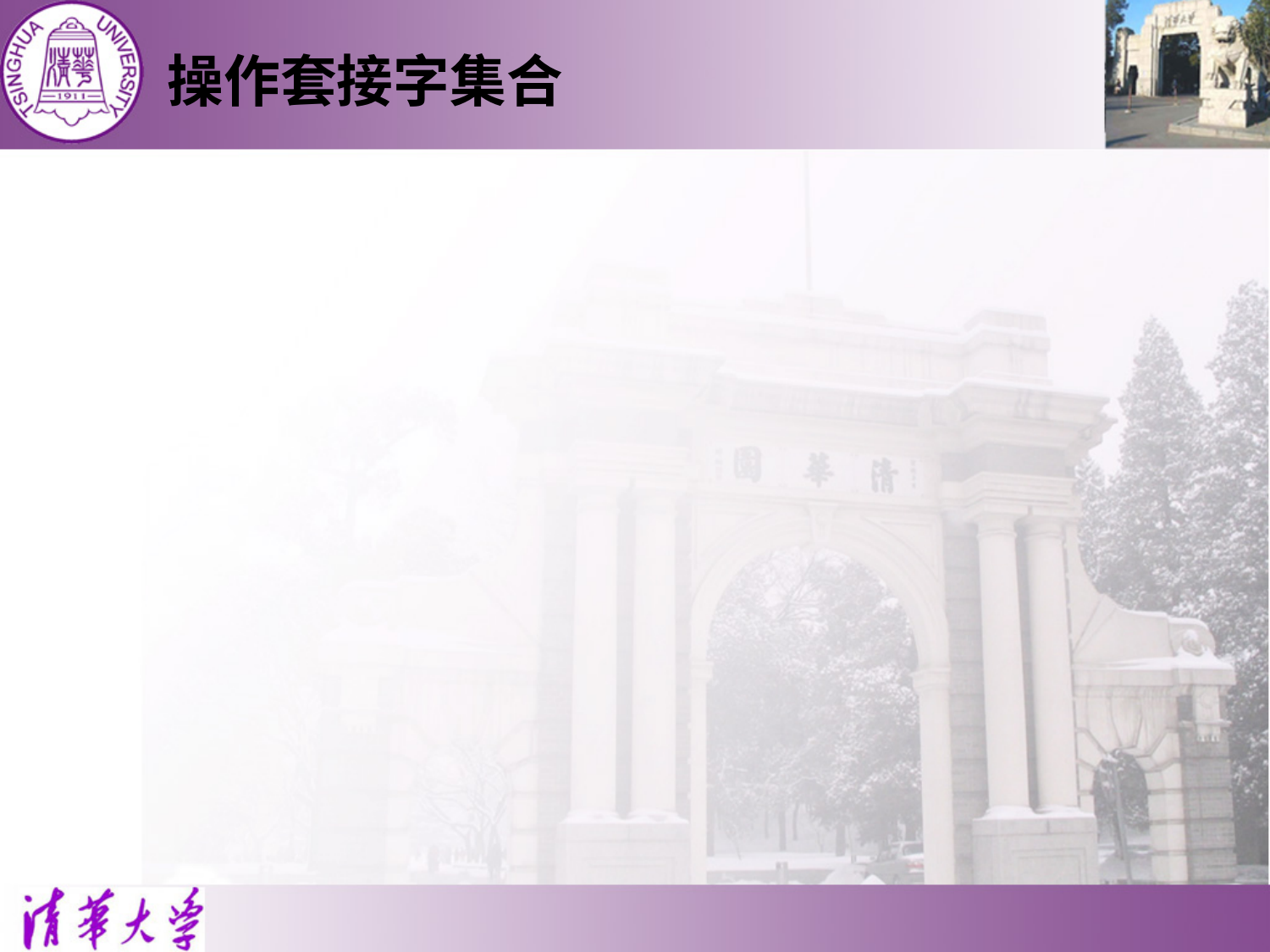

# 操作套接字集合
可使用以下四个宏，操作套接字集合
将套接字集合清空
FD_ZERO(*set)
将某个套接字从集合中清除
FD_CLR(s, *set)
检查套接字s，是否在集合set中
FD_ISET(s, *set)
将套接字s放入集合set中
FD_SET(s, *set)